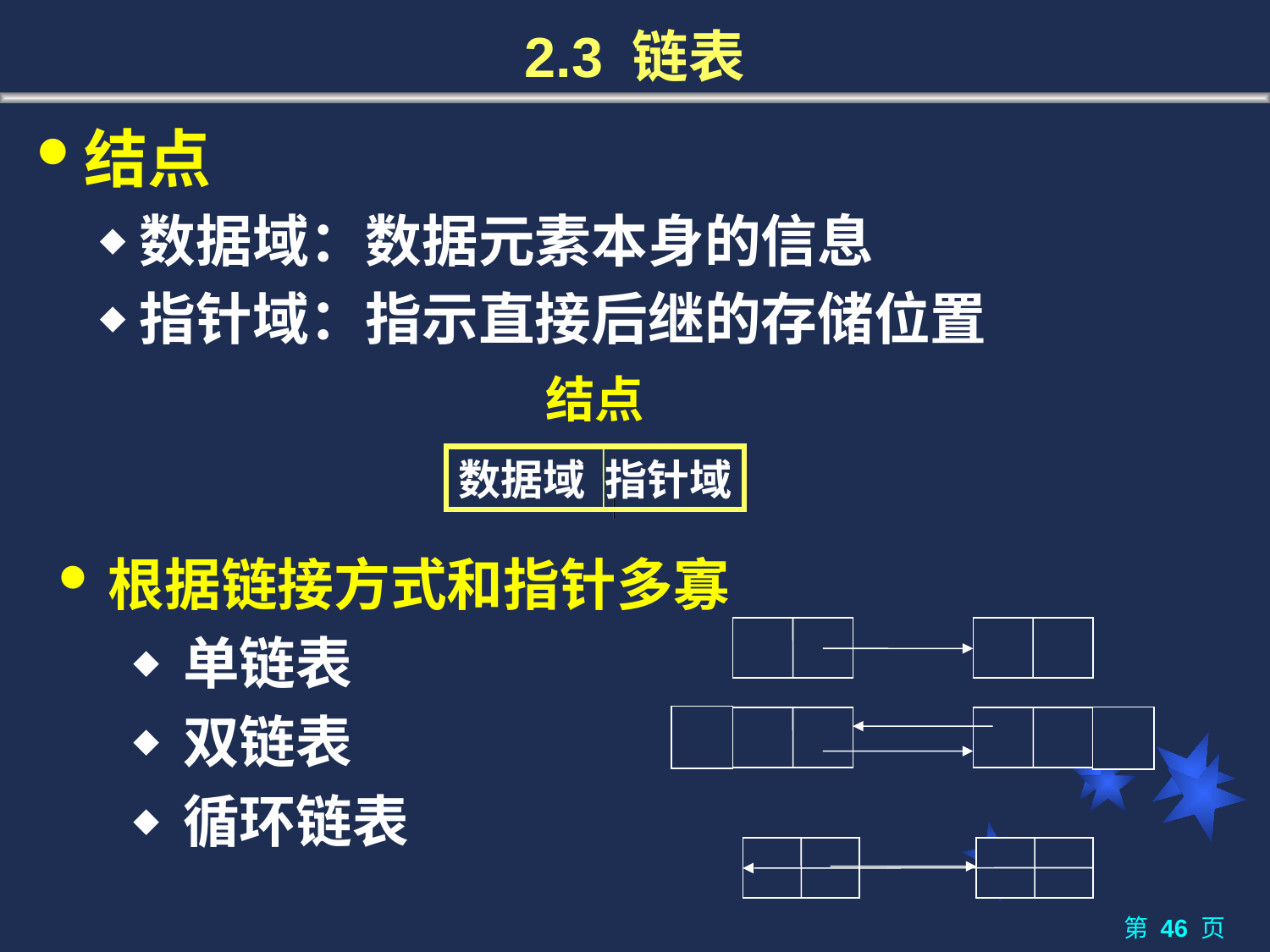

# 2.3 链表
结点
数据域：数据元素本身的信息
指针域：指示直接后继的存储位置
结点
数据域  指针域

根据链接方式和指针多寡
单链表
双链表
循环链表

第 46 页